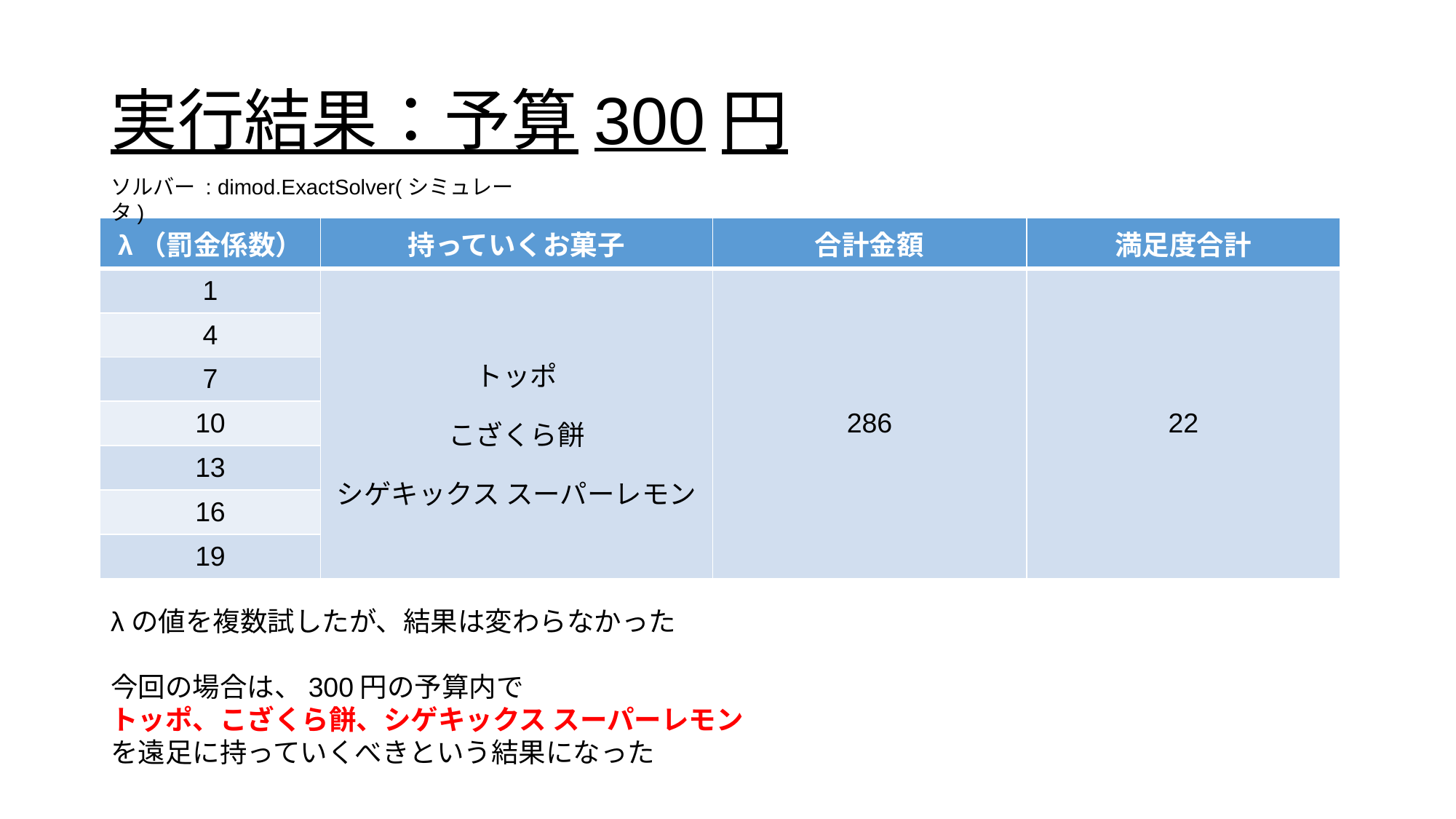

# 実行結果：予算300円
ソルバー : dimod.ExactSolver(シミュレータ)
| λ（罰金係数） | 持っていくお菓子 | 合計金額 | 満足度合計 |
| --- | --- | --- | --- |
| 1 | トッポ こざくら餅 シゲキックス スーパーレモン | 286 | 22 |
| 4 |  |  |  |
| 7 |  |  |  |
| 10 |  |  |  |
| 13 |  |  |  |
| 16 |  |  |  |
| 19 |  |  |  |
λの値を複数試したが、結果は変わらなかった

今回の場合は、300円の予算内で
トッポ、こざくら餅、シゲキックス スーパーレモン
を遠足に持っていくべきという結果になった